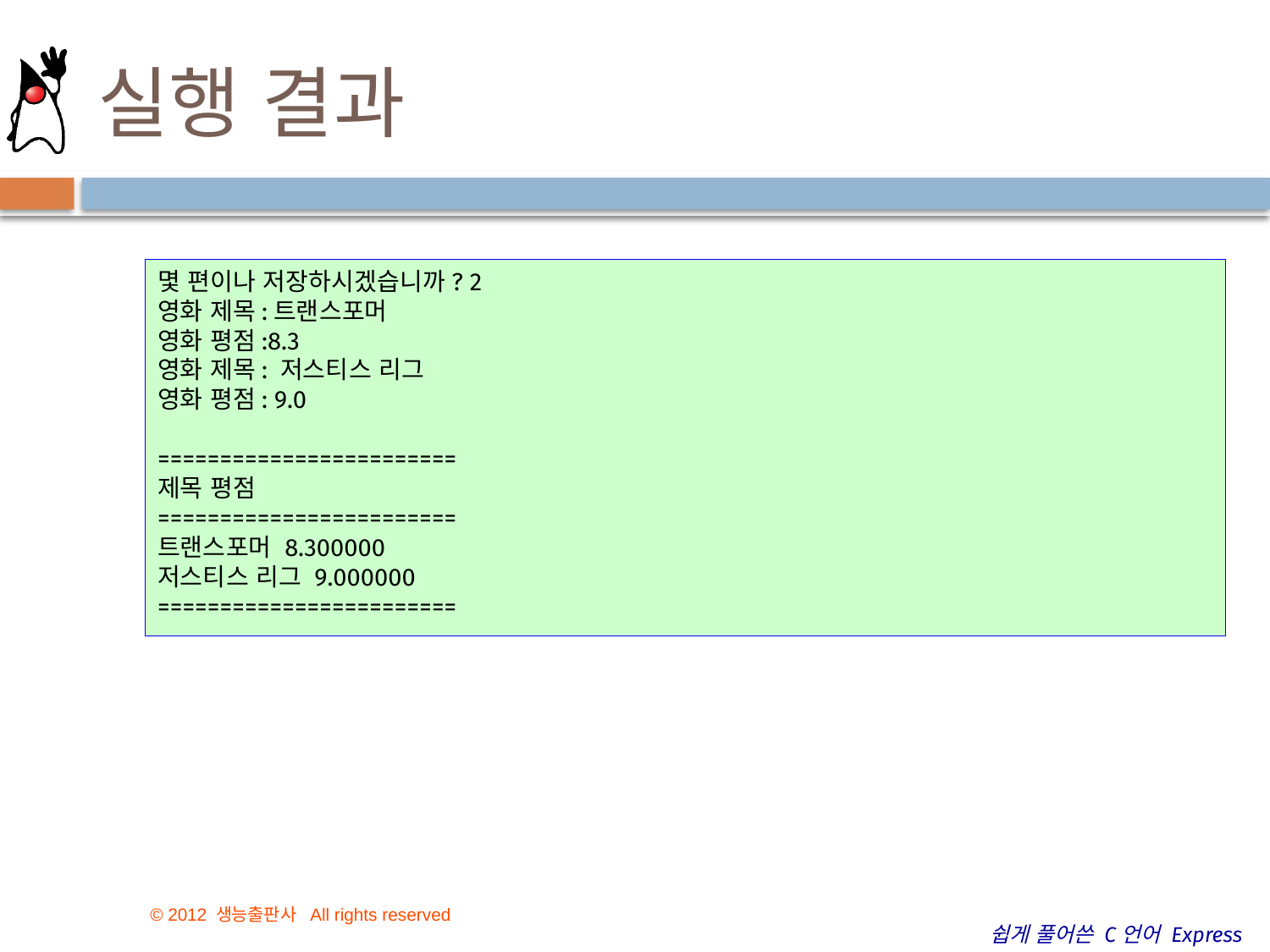

# 실행 결과
몇 편이나 저장하시겠습니까? 2
영화 제목:트랜스포머
영화 평점:8.3
영화 제목: 저스티스 리그
영화 평점: 9.0

========================
제목 평점
========================
트랜스포머 8.300000
저스티스 리그 9.000000
========================